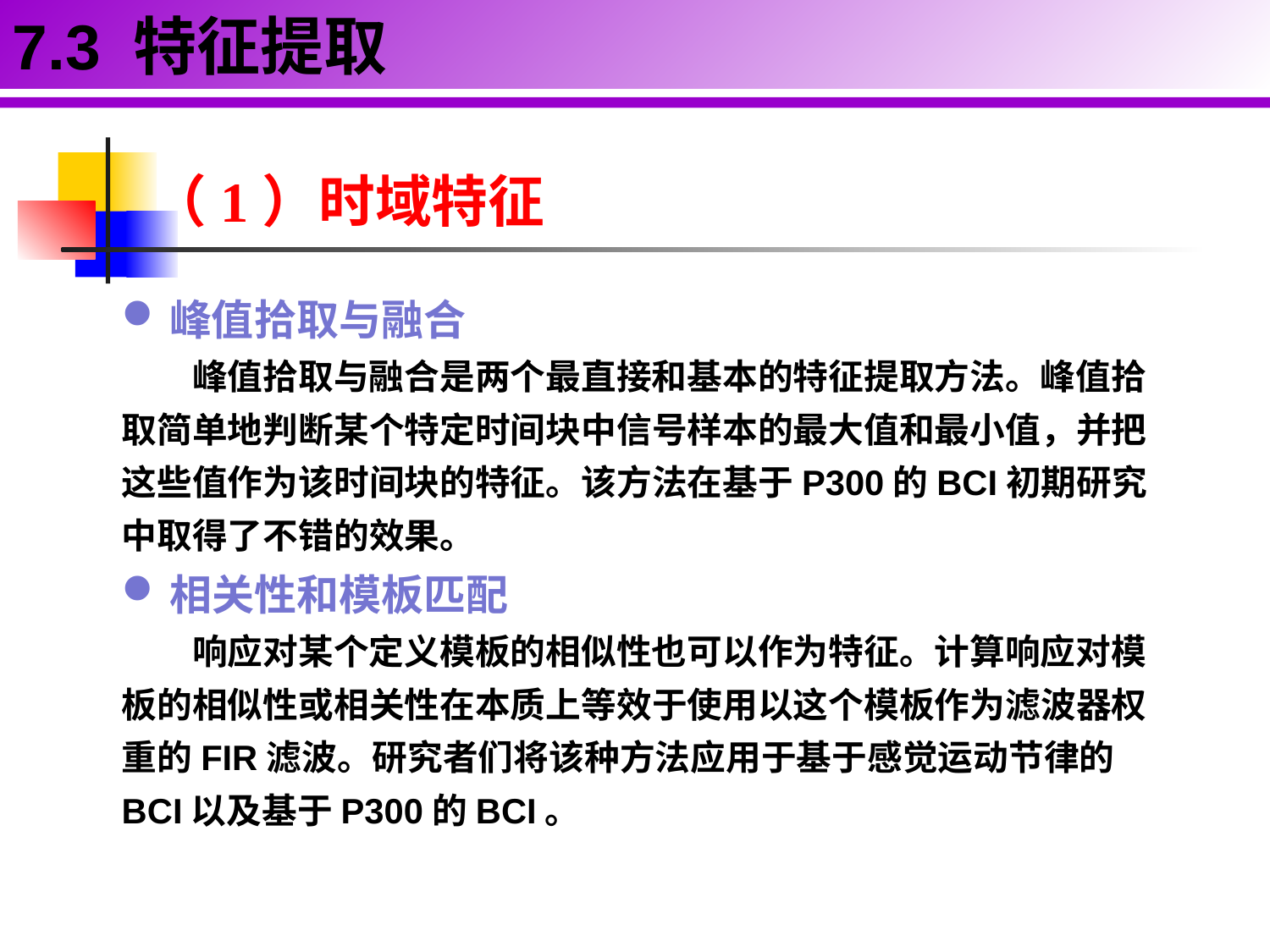

7.3 特征提取

（1）时域特征
峰值拾取与融合
峰值拾取与融合是两个最直接和基本的特征提取方法。峰值拾取简单地判断某个特定时间块中信号样本的最大值和最小值，并把这些值作为该时间块的特征。该方法在基于P300的BCI初期研究中取得了不错的效果。
相关性和模板匹配
响应对某个定义模板的相似性也可以作为特征。计算响应对模板的相似性或相关性在本质上等效于使用以这个模板作为滤波器权重的FIR滤波。研究者们将该种方法应用于基于感觉运动节律的BCI以及基于P300的BCI。